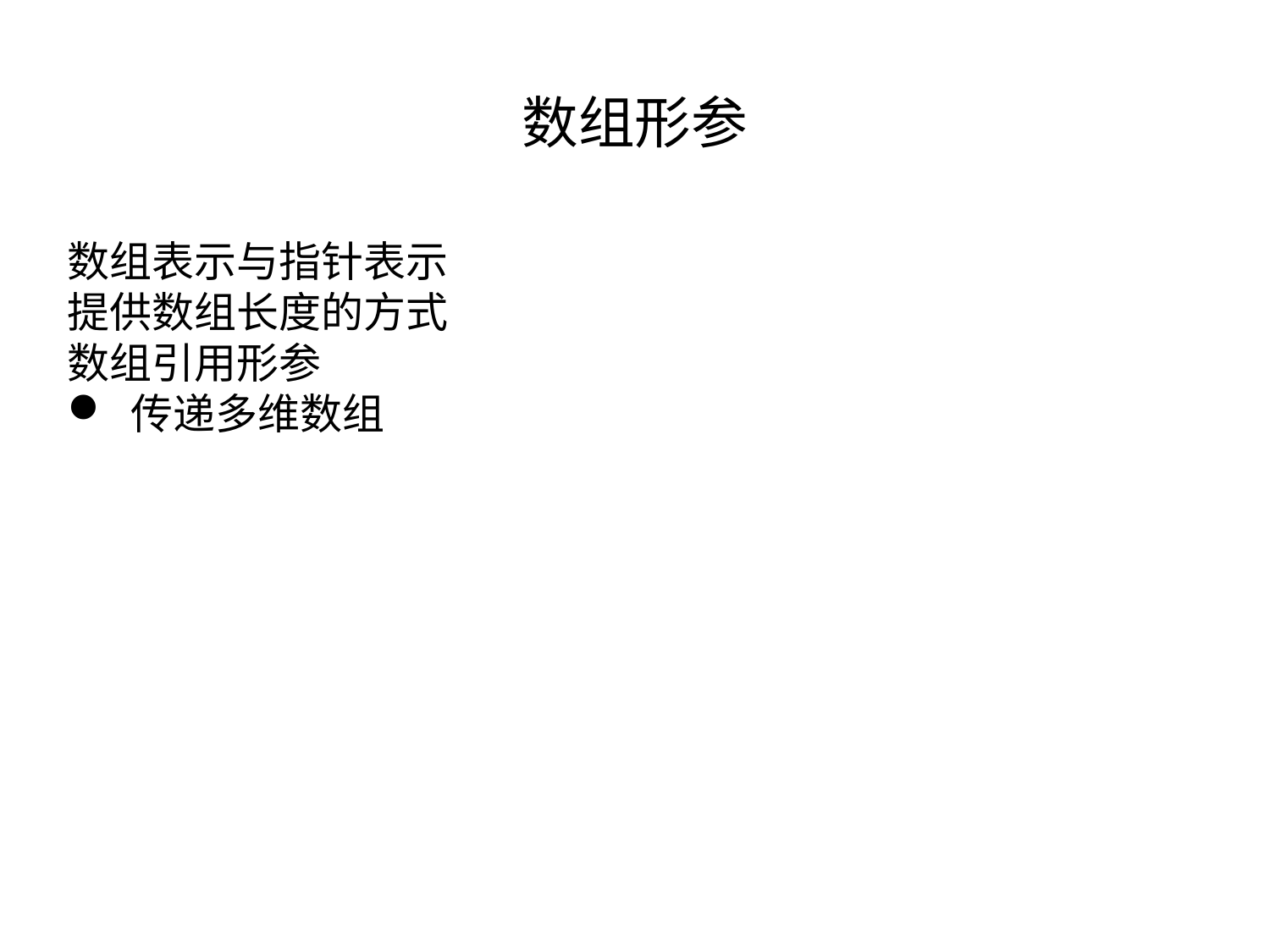

数组形参
数组表示与指针表示
提供数组长度的方式
数组引用形参
传递多维数组